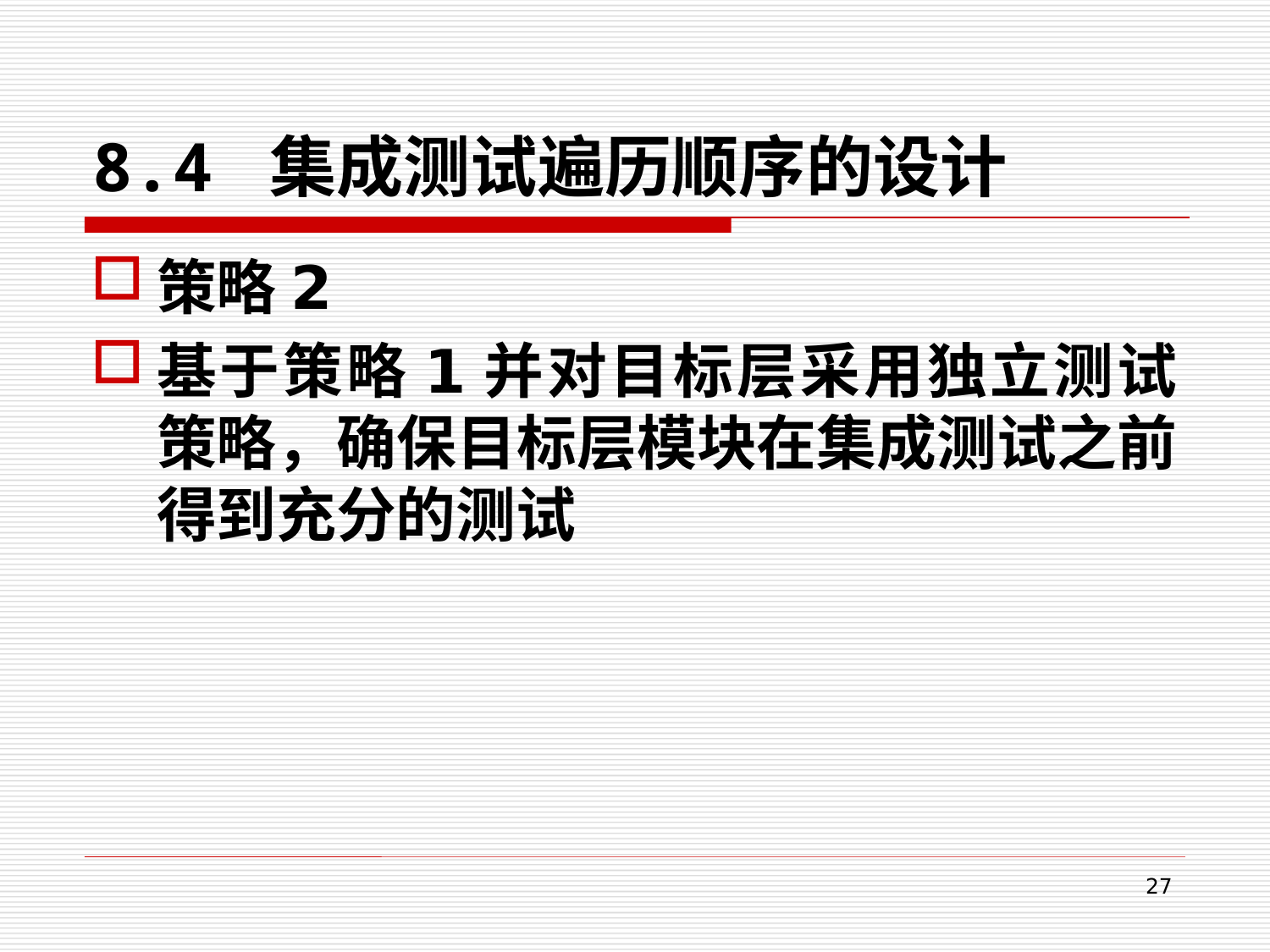

8.4 集成测试遍历顺序的设计
策略2
基于策略1并对目标层采用独立测试策略，确保目标层模块在集成测试之前得到充分的测试

27